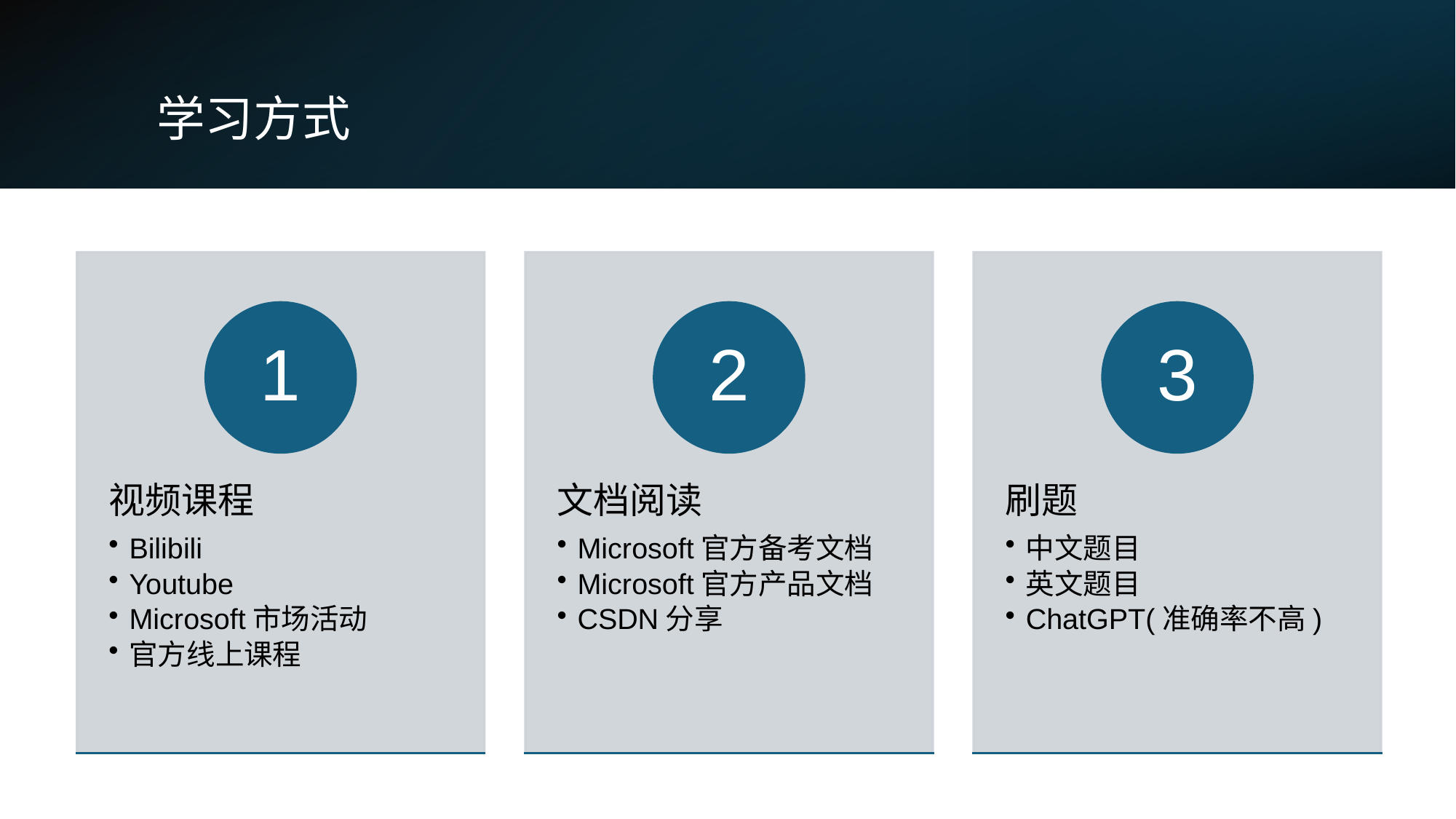

# 学习方式
视频课程
Bilibili
Youtube
Microsoft市场活动
官方线上课程
1
文档阅读
Microsoft官方备考文档
Microsoft官方产品文档
CSDN分享
2
刷题
中文题目
英文题目
ChatGPT(准确率不高)
3